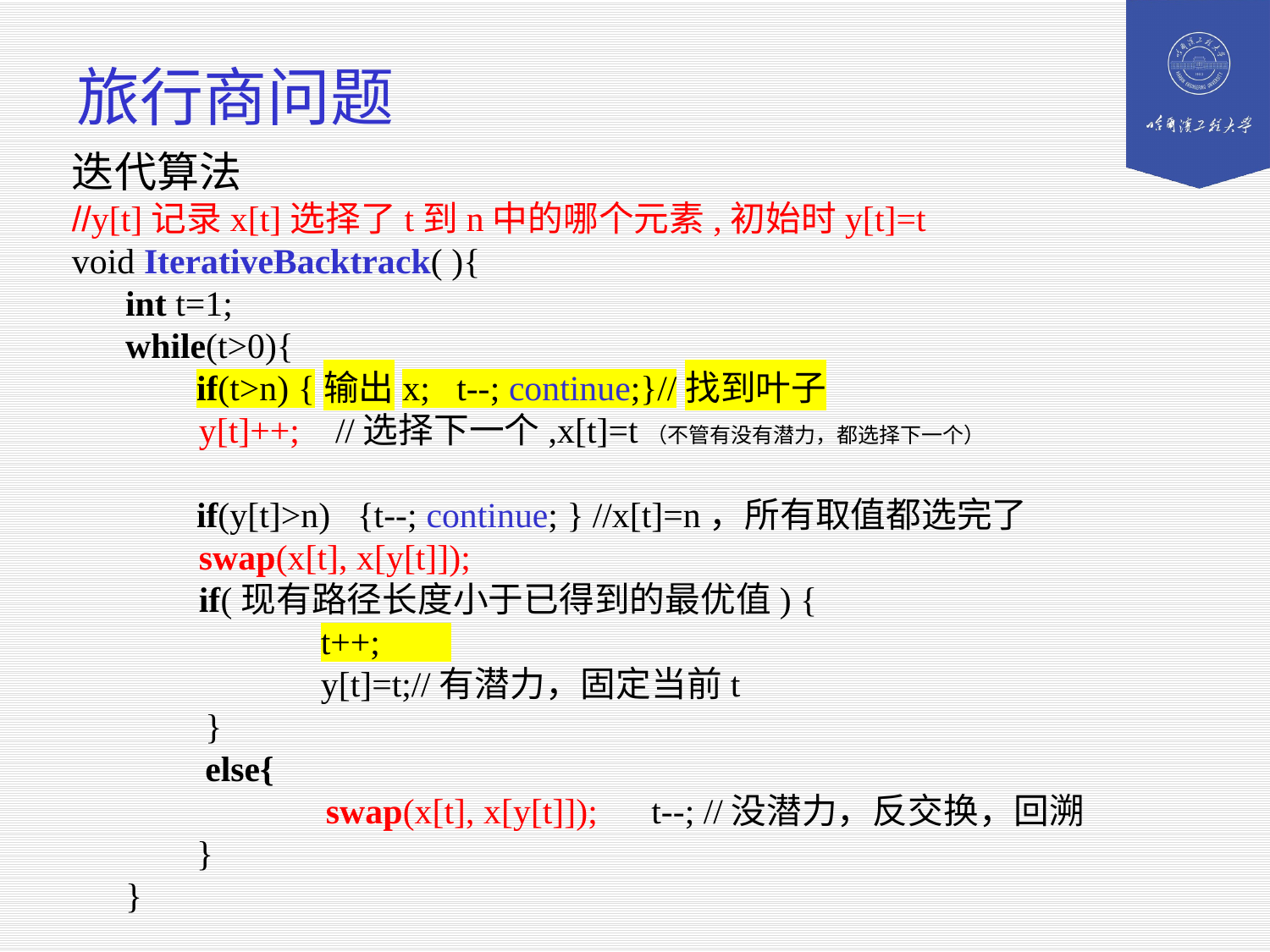

# 旅行商问题
迭代算法
//y[t]记录x[t]选择了t到n中的哪个元素,初始时y[t]=t
void IterativeBacktrack( ){
      int t=1;
      while(t>0){
              if(t>n) {输出x;   t--; continue;}//找到叶子
 	y[t]++;    //选择下一个,x[t]=t（不管有没有潜力，都选择下一个）
              if(y[t]>n)   {t--; continue; } //x[t]=n，所有取值都选完了
	swap(x[t], x[y[t]]);
	if(现有路径长度小于已得到的最优值) {
                            t++;
                            y[t]=t;//有潜力，固定当前t
               }
               else{
		swap(x[t], x[y[t]]);      t--; //没潜力，反交换，回溯
              }
      }